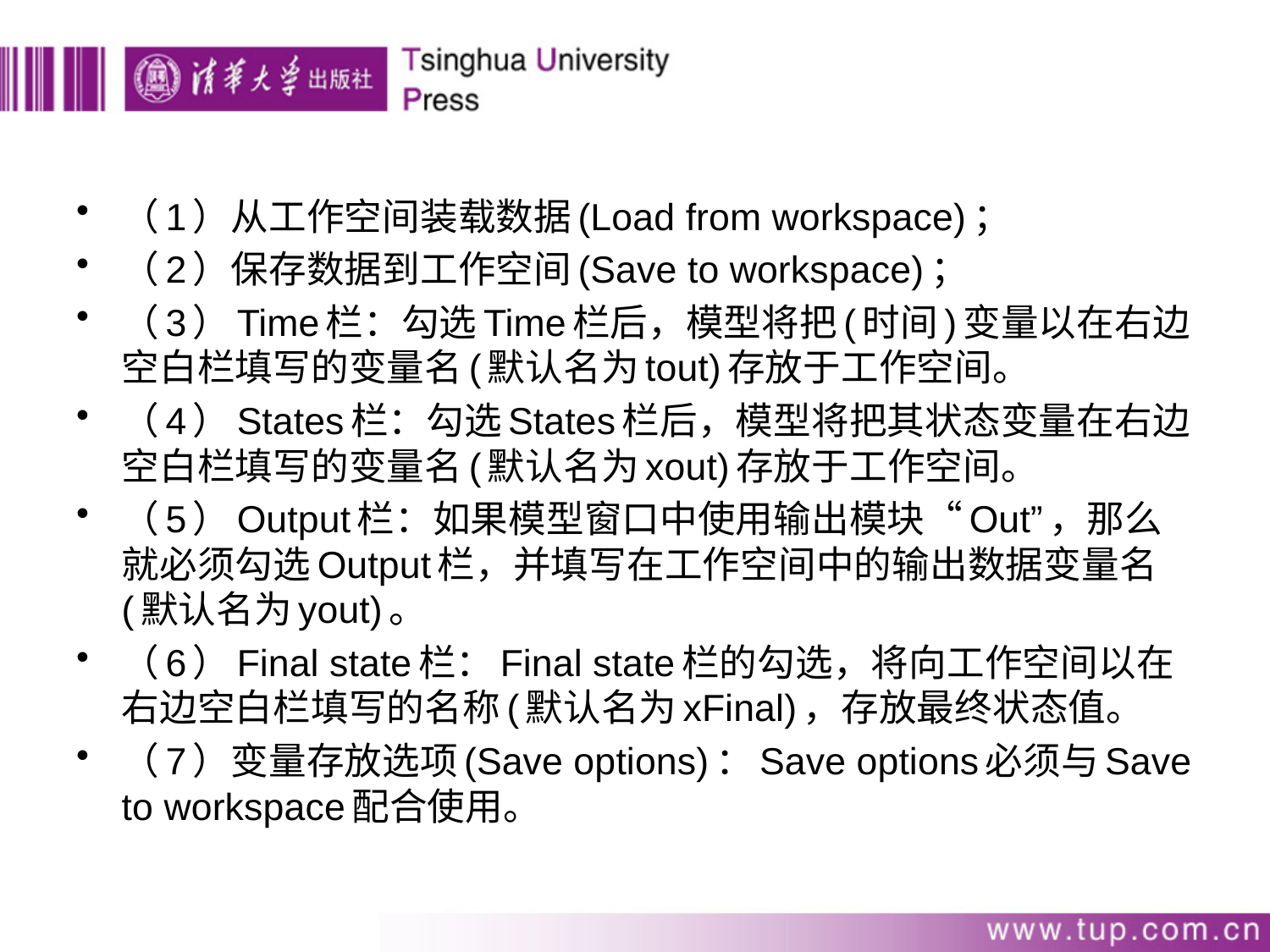

（1）从工作空间装载数据(Load from workspace)；
（2）保存数据到工作空间(Save to workspace)；
（3）Time栏：勾选Time栏后，模型将把(时间)变量以在右边空白栏填写的变量名(默认名为tout)存放于工作空间。
（4）States栏：勾选States栏后，模型将把其状态变量在右边空白栏填写的变量名(默认名为xout)存放于工作空间。
（5）Output栏：如果模型窗口中使用输出模块“Out”，那么就必须勾选Output栏，并填写在工作空间中的输出数据变量名(默认名为yout)。
（6）Final state栏：Final state栏的勾选，将向工作空间以在右边空白栏填写的名称(默认名为xFinal)，存放最终状态值。
（7）变量存放选项(Save options)：Save options必须与Save to workspace配合使用。